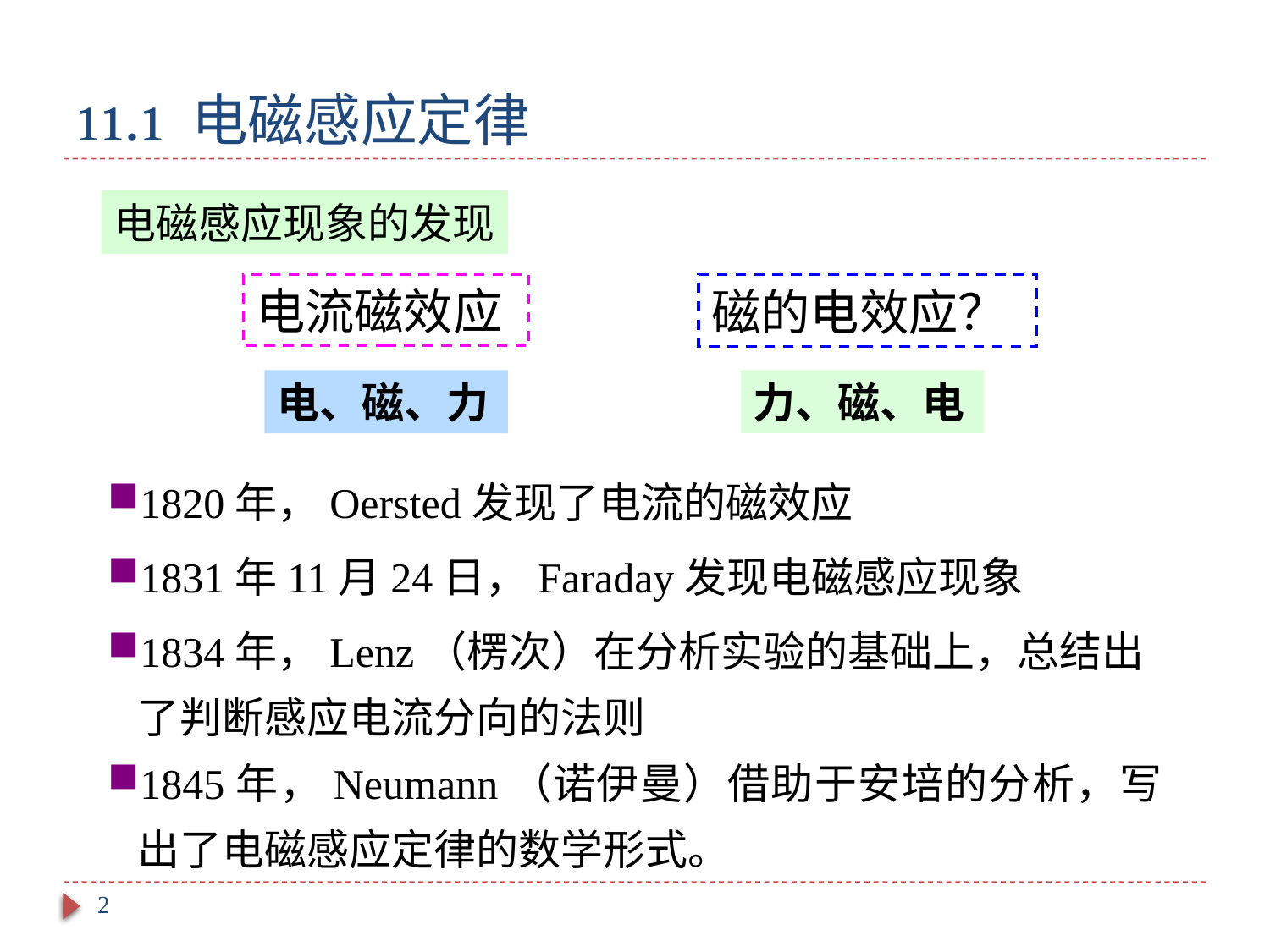

# 11.1 电磁感应定律
电磁感应现象的发现
电流磁效应
磁的电效应？
电、磁、力
力、磁、电
1820年，Oersted发现了电流的磁效应
1831年11月24日，Faraday发现电磁感应现象
1834年，Lenz（楞次）在分析实验的基础上，总结出了判断感应电流分向的法则
1845年，Neumann（诺伊曼）借助于安培的分析，写出了电磁感应定律的数学形式。
2